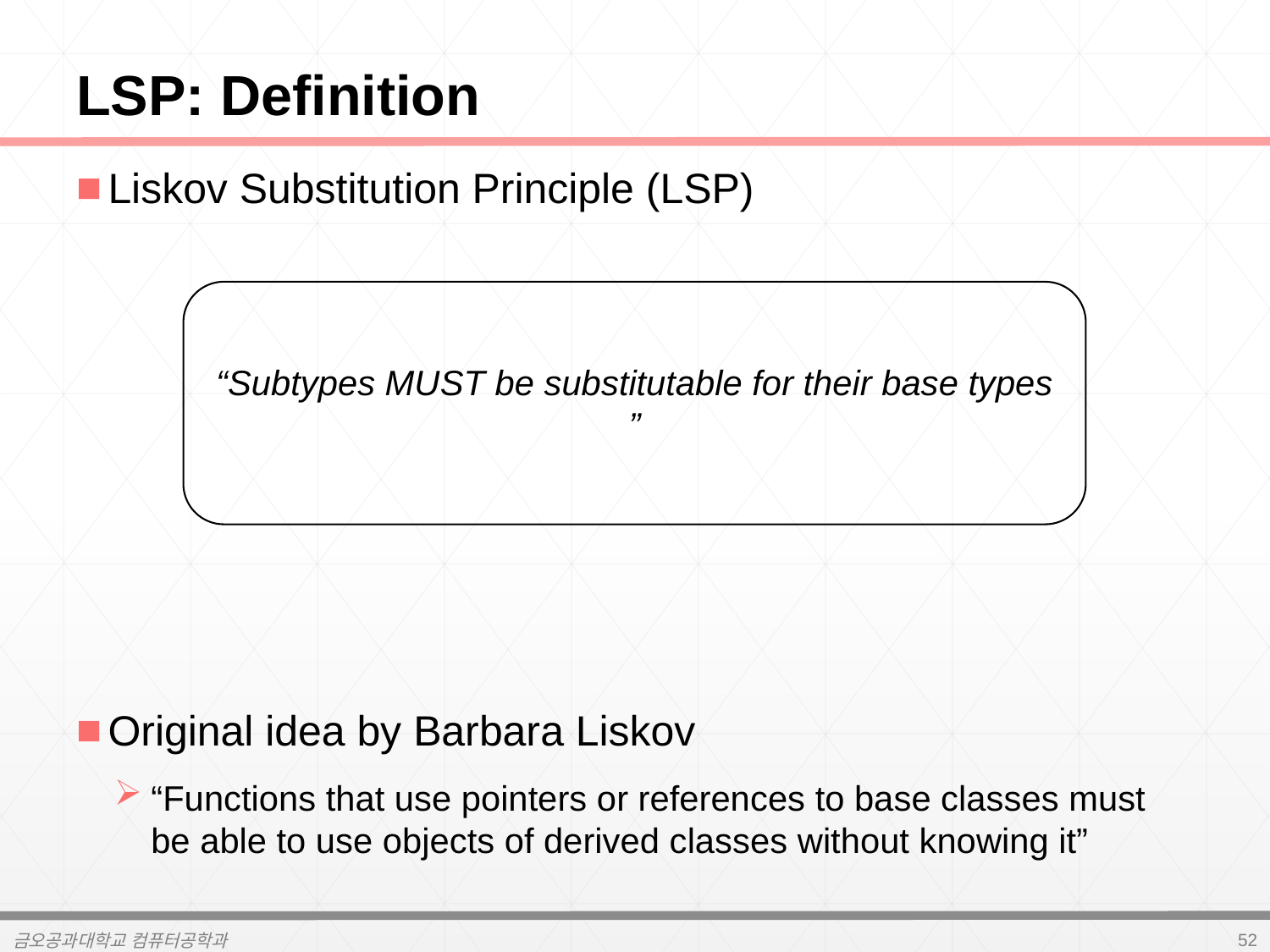

# LSP: Definition
Liskov Substitution Principle (LSP)

Original idea by Barbara Liskov
“Functions that use pointers or references to base classes must be able to use objects of derived classes without knowing it”
“Subtypes MUST be substitutable for their base types ”
52
금오공과대학교 컴퓨터공학과